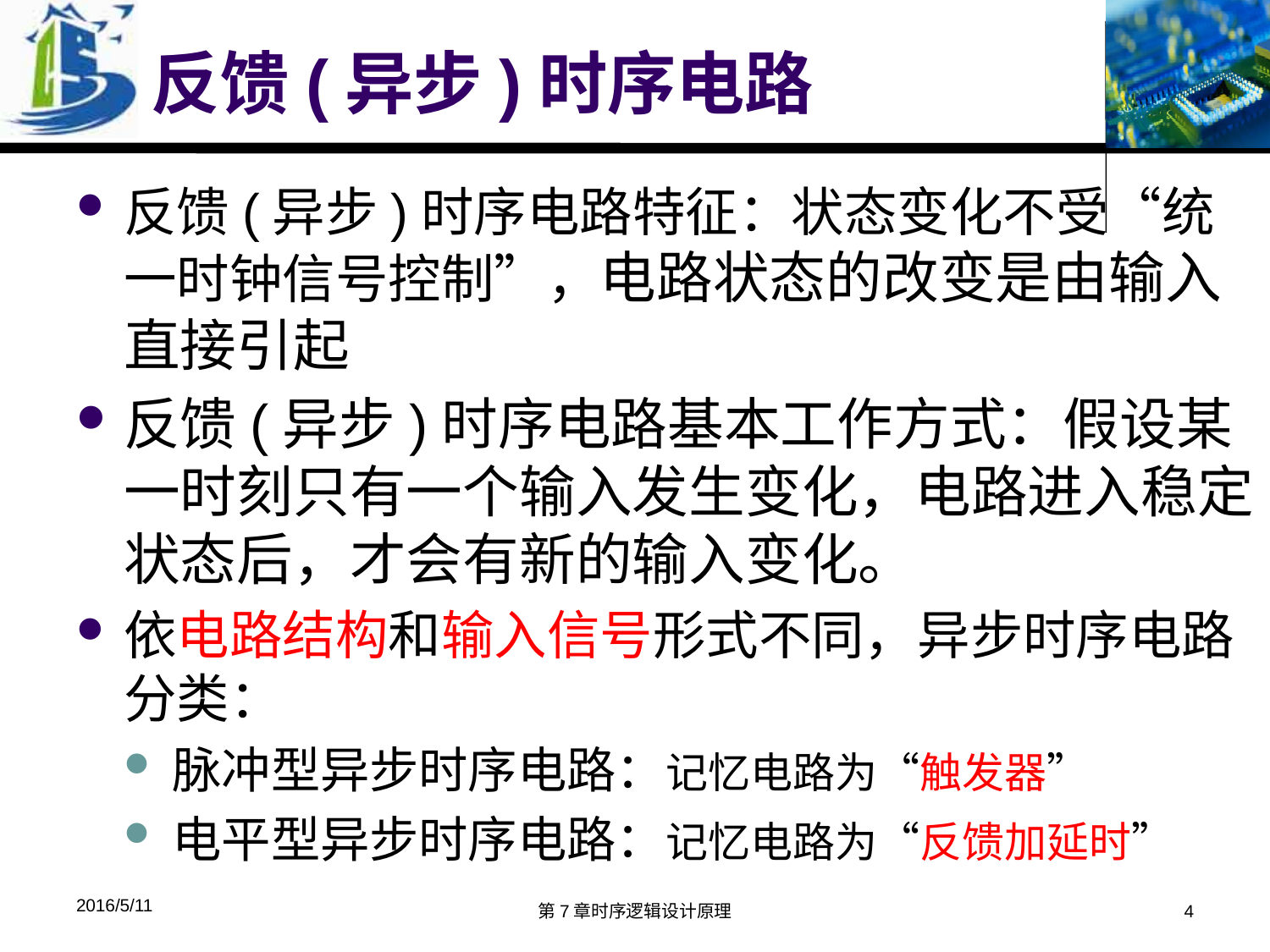

# 反馈(异步)时序电路
反馈(异步)时序电路特征：状态变化不受“统一时钟信号控制”，电路状态的改变是由输入直接引起
反馈(异步)时序电路基本工作方式：假设某一时刻只有一个输入发生变化，电路进入稳定状态后，才会有新的输入变化。
依电路结构和输入信号形式不同，异步时序电路分类：
脉冲型异步时序电路：记忆电路为“触发器”
电平型异步时序电路：记忆电路为“反馈加延时”
2016/5/11
第7章时序逻辑设计原理
4